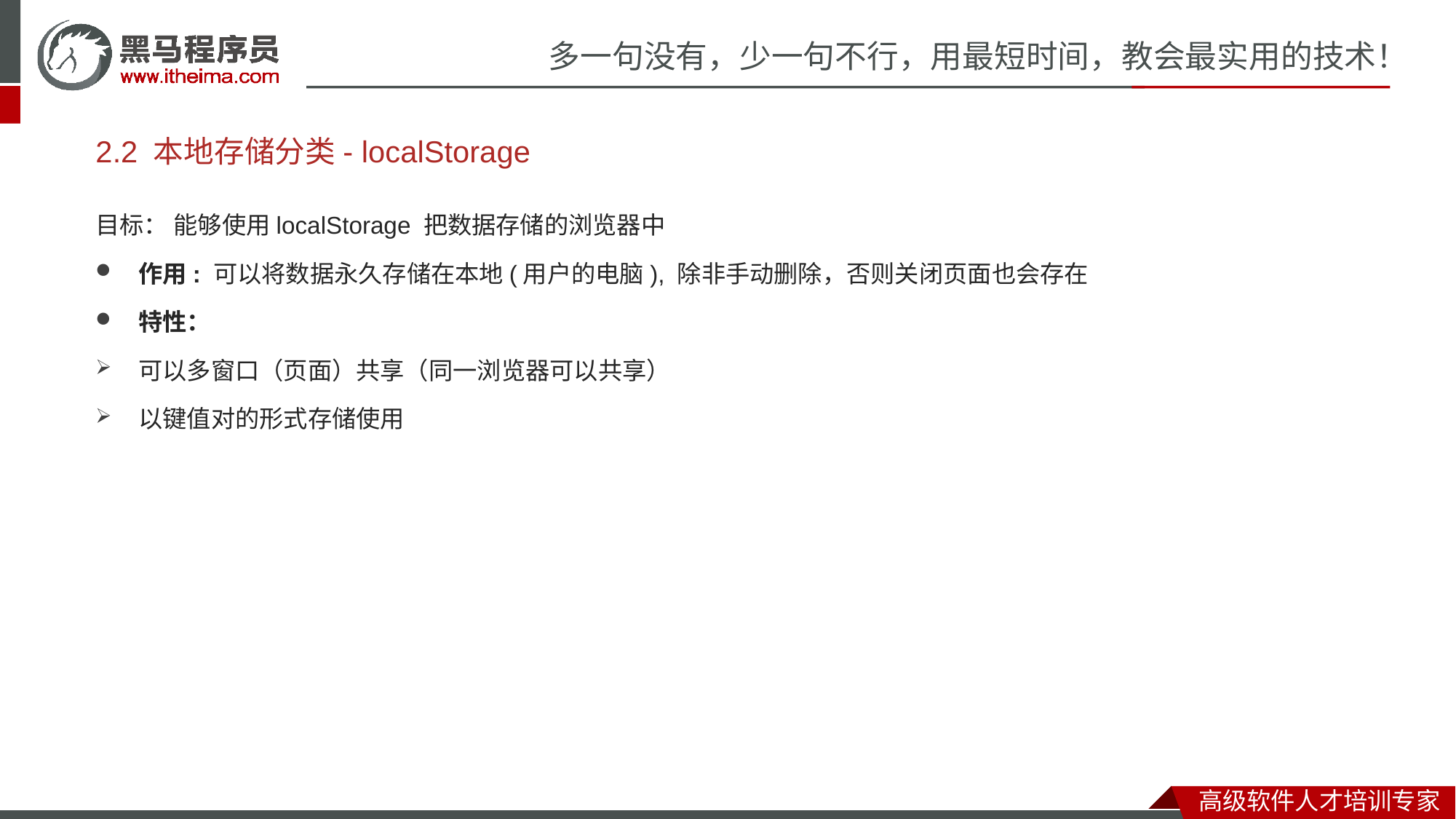

# 2.2 本地存储分类- localStorage
目标： 能够使用localStorage 把数据存储的浏览器中
作用: 可以将数据永久存储在本地(用户的电脑), 除非手动删除，否则关闭页面也会存在
特性：
可以多窗口（页面）共享（同一浏览器可以共享）
以键值对的形式存储使用